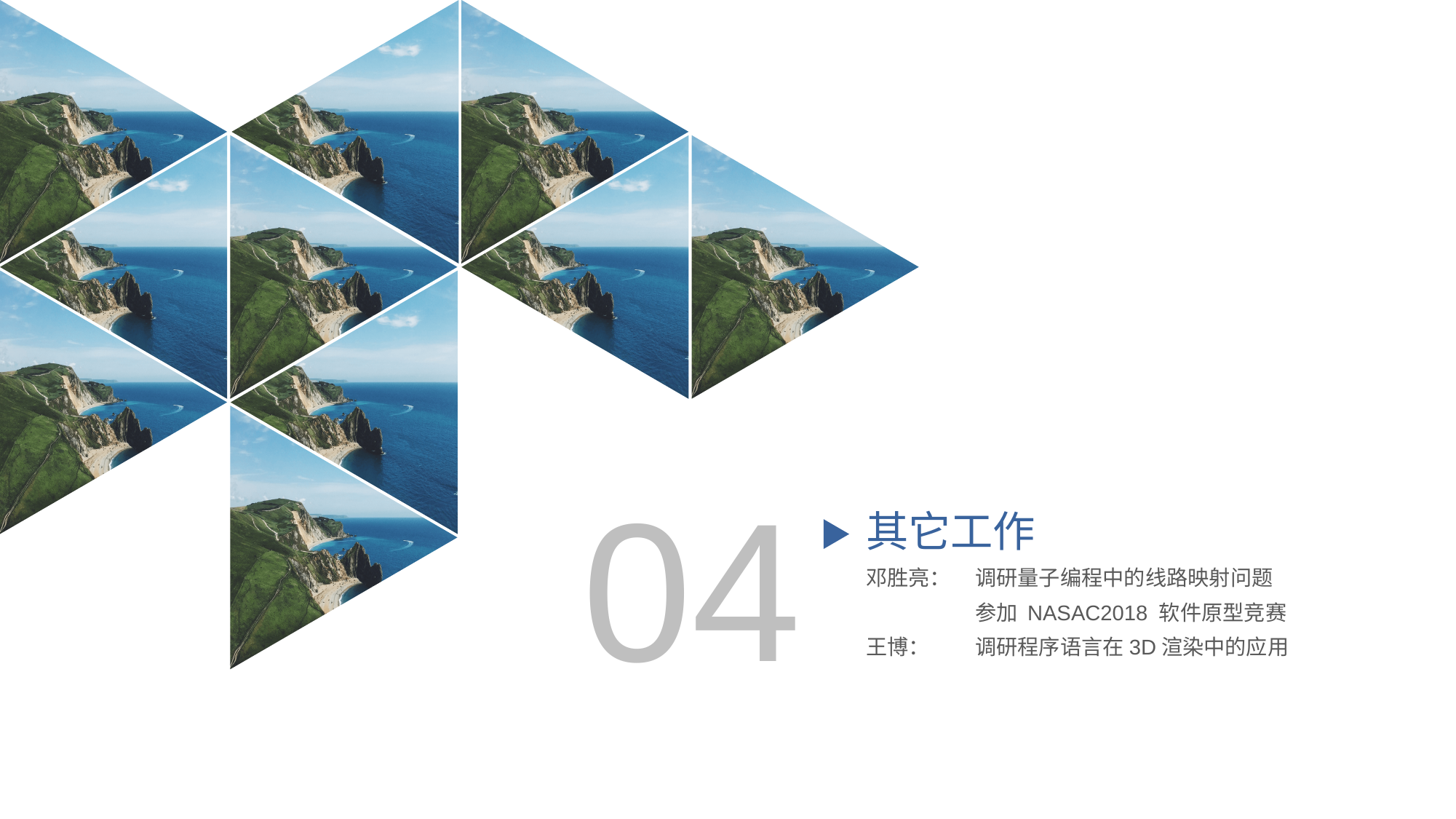

04
其它工作
邓胜亮：	调研量子编程中的线路映射问题
	参加 NASAC2018 软件原型竞赛
王博：	调研程序语言在3D渲染中的应用